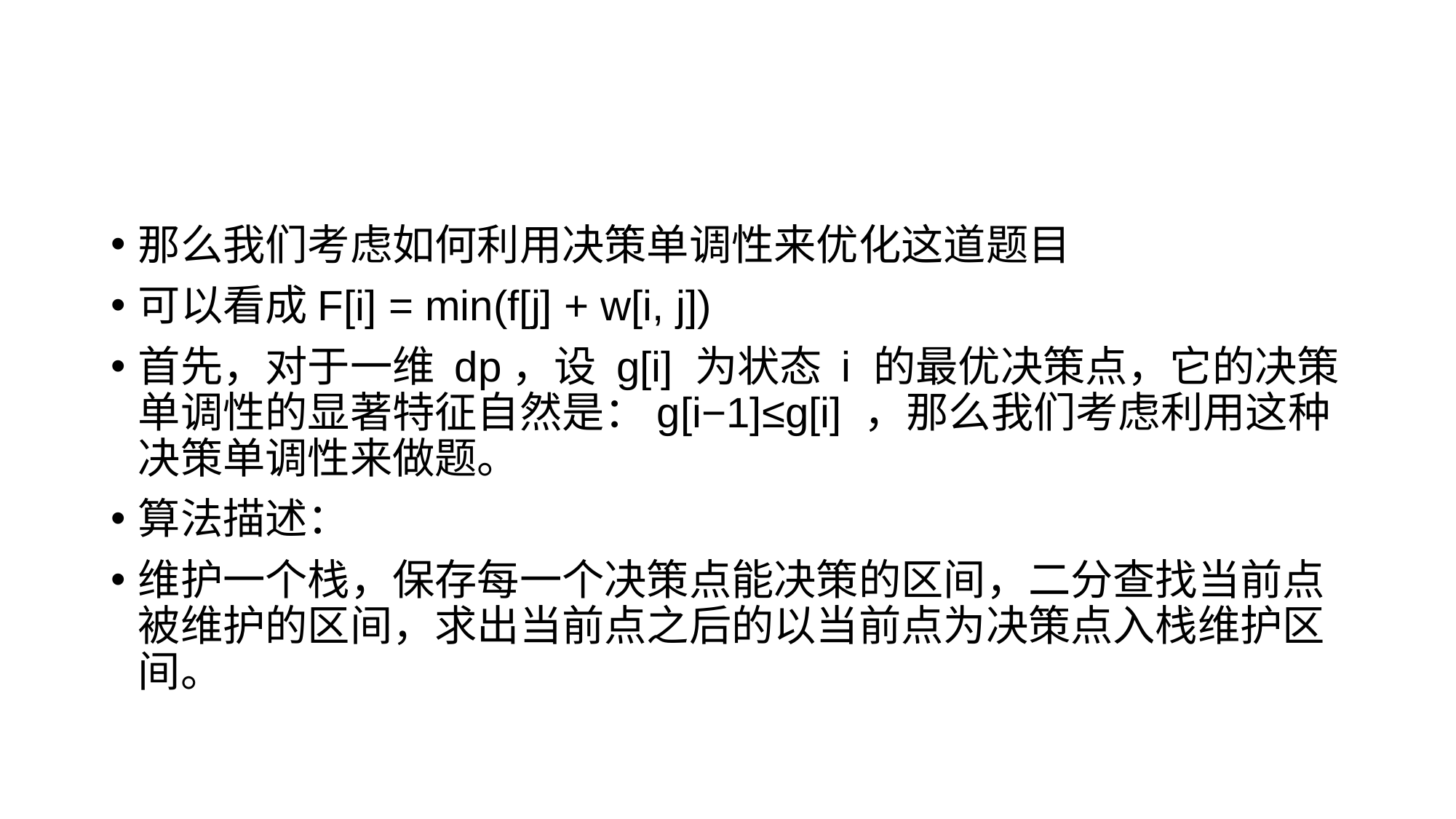

#
那么我们考虑如何利用决策单调性来优化这道题目
可以看成F[i] = min(f[j] + w[i, j])
首先，对于一维 dp，设 g[i] 为状态 i 的最优决策点，它的决策单调性的显著特征自然是：g[i−1]≤g[i] ，那么我们考虑利用这种决策单调性来做题。
算法描述：
维护一个栈，保存每一个决策点能决策的区间，二分查找当前点被维护的区间，求出当前点之后的以当前点为决策点入栈维护区间。